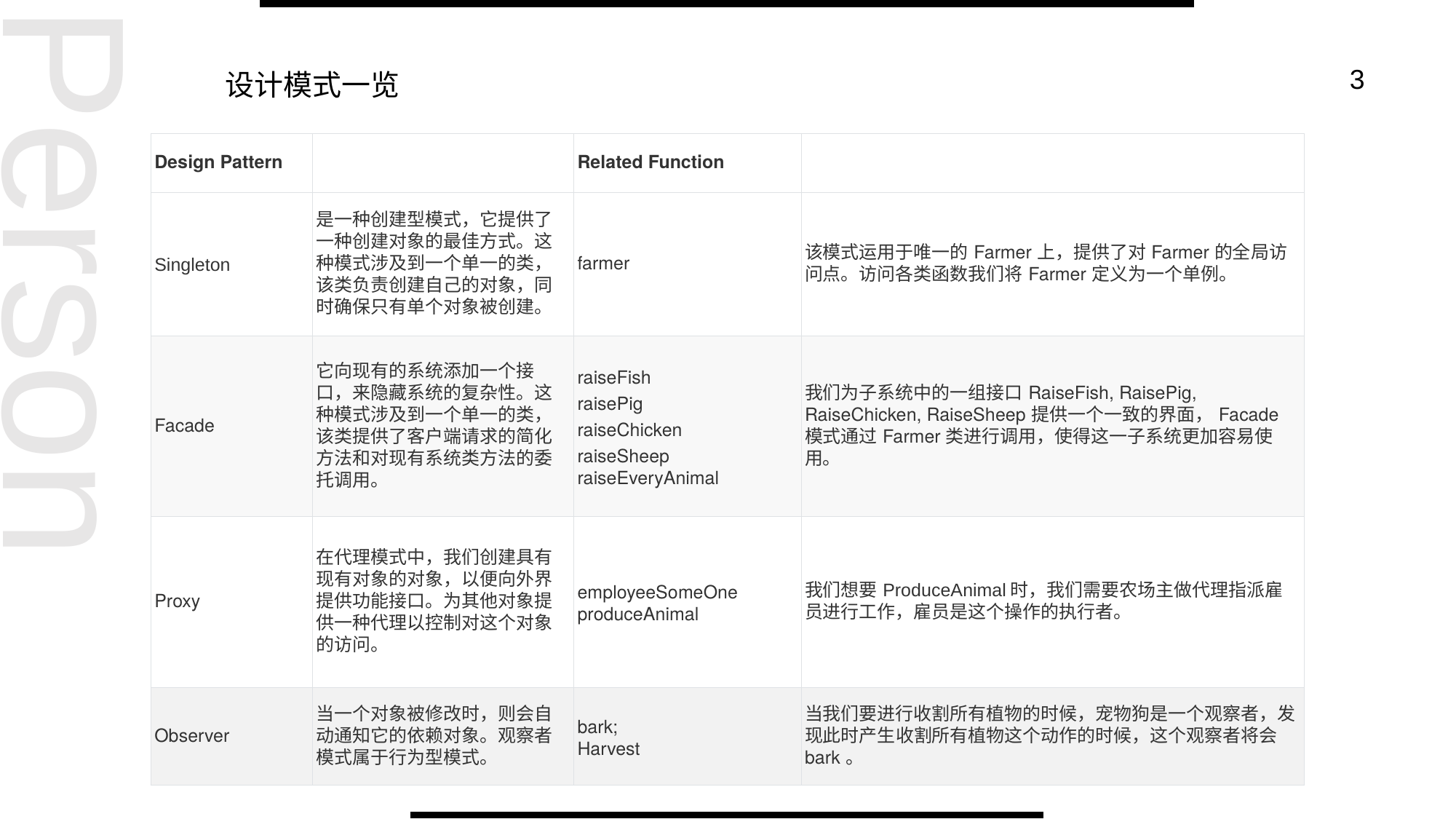

3
# 设计模式一览
| Design Pattern |  | Related Function |  |
| --- | --- | --- | --- |
| Singleton | 是一种创建型模式，它提供了一种创建对象的最佳方式。这种模式涉及到一个单一的类，该类负责创建自己的对象，同时确保只有单个对象被创建。 | farmer | 该模式运用于唯一的Farmer上，提供了对Farmer的全局访问点。访问各类函数我们将Farmer定义为一个单例。 |
| Facade | 它向现有的系统添加一个接口，来隐藏系统的复杂性。这种模式涉及到一个单一的类，该类提供了客户端请求的简化方法和对现有系统类方法的委托调用。 | raiseFish raisePig raiseChicken raiseSheep raiseEveryAnimal | 我们为子系统中的一组接口RaiseFish, RaisePig, RaiseChicken, RaiseSheep提供一个一致的界面，Facade模式通过Farmer类进行调用，使得这一子系统更加容易使用。 |
| Proxy | 在代理模式中，我们创建具有现有对象的对象，以便向外界提供功能接口。为其他对象提供一种代理以控制对这个对象的访问。 | employeeSomeOne produceAnimal | 我们想要ProduceAnimal时，我们需要农场主做代理指派雇员进行工作，雇员是这个操作的执行者。 |
| Observer | 当一个对象被修改时，则会自动通知它的依赖对象。观察者模式属于行为型模式。 | bark; Harvest | 当我们要进行收割所有植物的时候，宠物狗是一个观察者，发现此时产生收割所有植物这个动作的时候，这个观察者将会bark。 |
Person